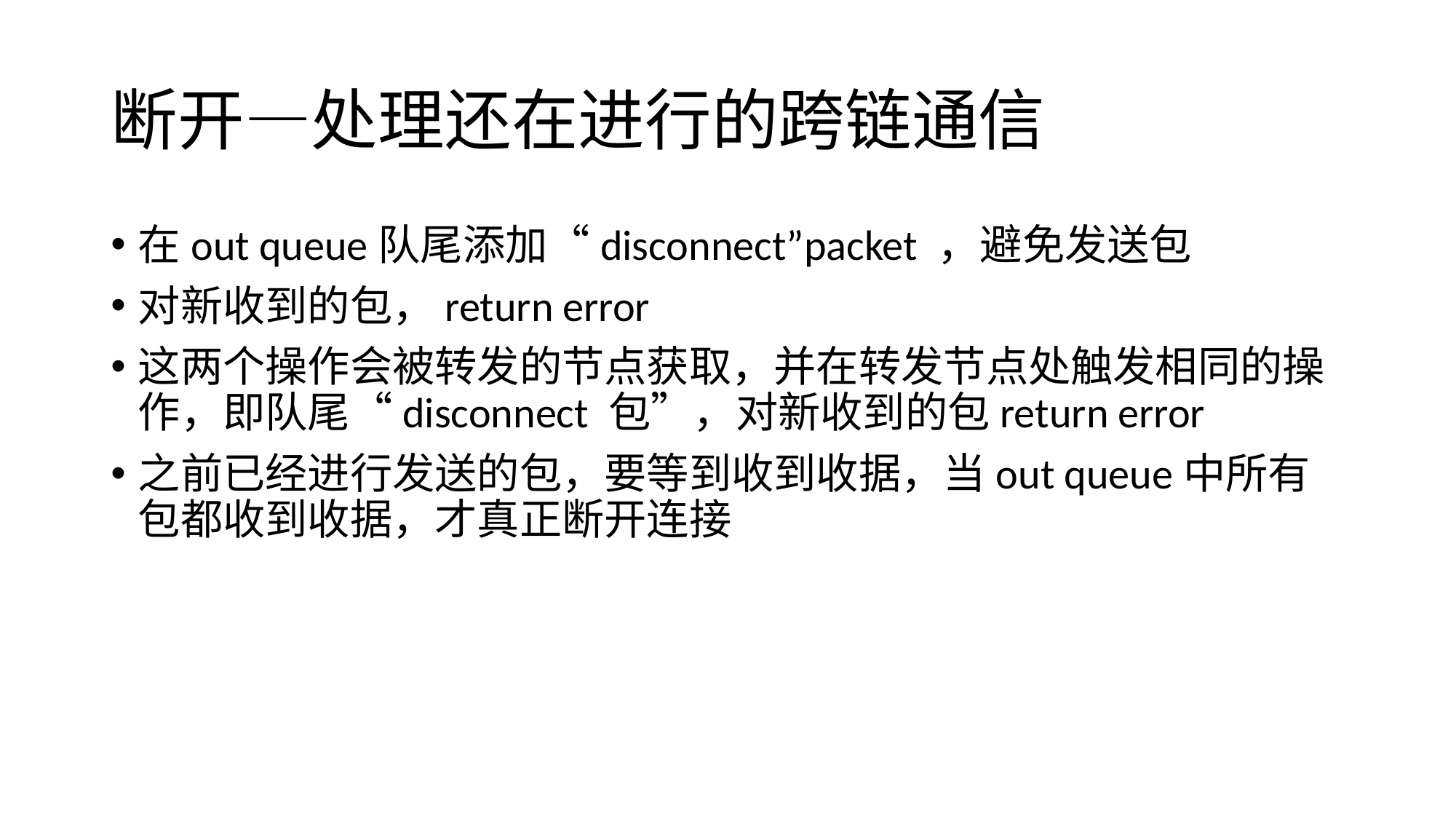

# 断开—处理还在进行的跨链通信
在out queue队尾添加“disconnect”packet ，避免发送包
对新收到的包，return error
这两个操作会被转发的节点获取，并在转发节点处触发相同的操作，即队尾“disconnect 包”，对新收到的包return error
之前已经进行发送的包，要等到收到收据，当out queue中所有包都收到收据，才真正断开连接